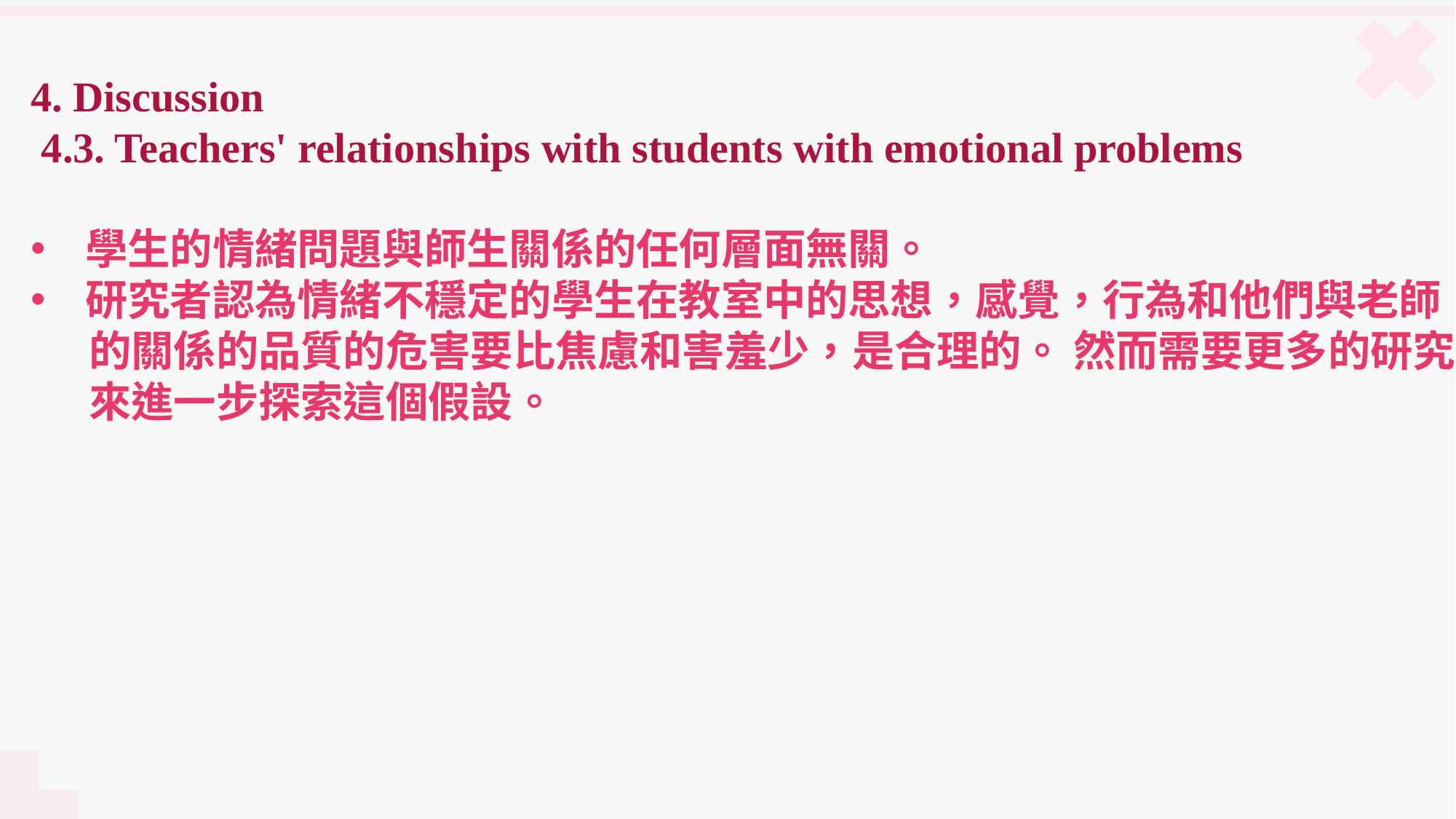

4. Discussion
 4.3. Teachers' relationships with students with emotional problems

學生的情緒問題與師生關係的任何層面無關。
研究者認為情緒不穩定的學生在教室中的思想，感覺，行為和他們與老師
     的關係的品質的危害要比焦慮和害羞少，是合理的。 然而需要更多的研究
     來進一步探索這個假設。